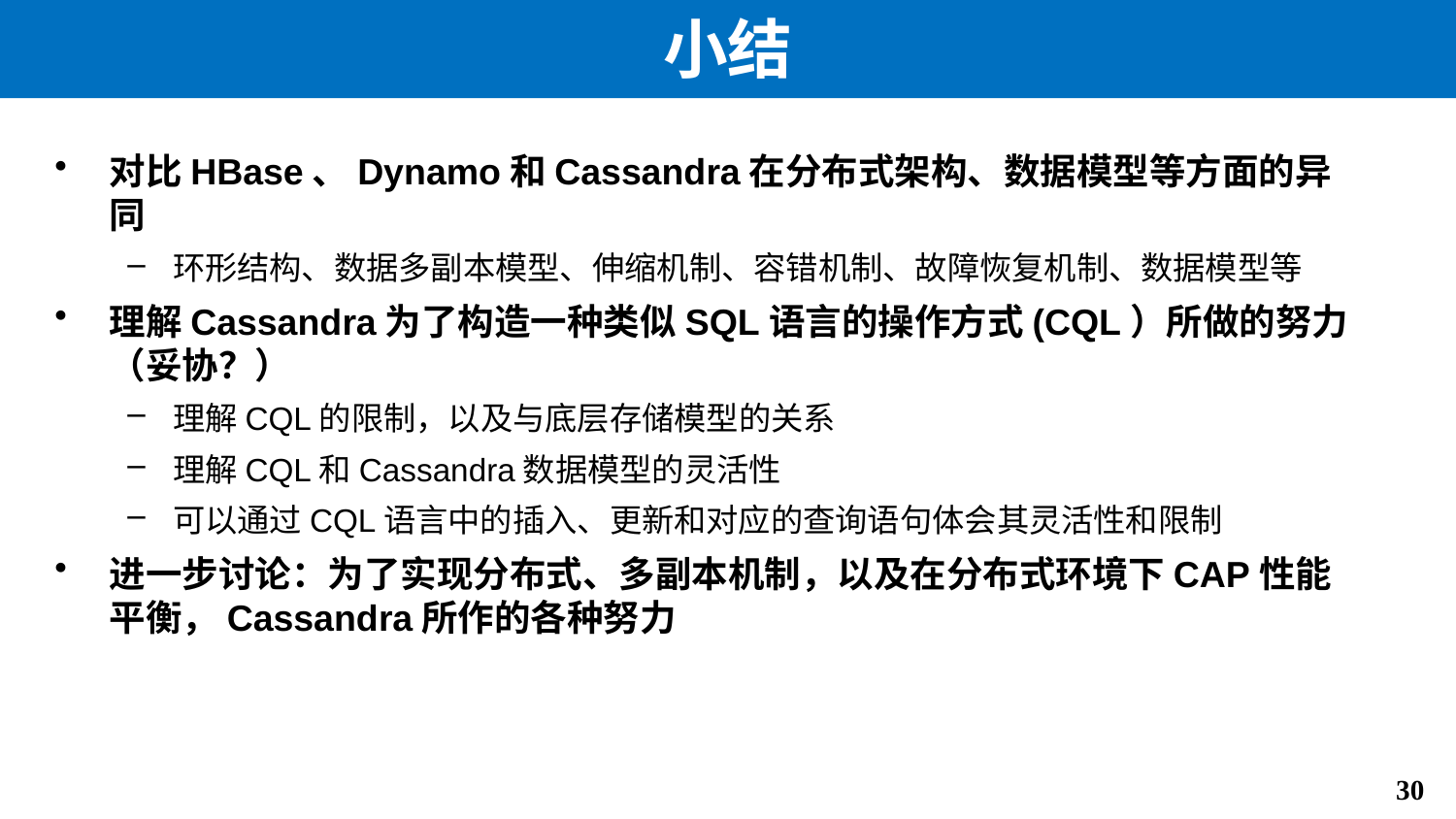

# 小结
对比HBase、Dynamo和Cassandra在分布式架构、数据模型等方面的异同
环形结构、数据多副本模型、伸缩机制、容错机制、故障恢复机制、数据模型等
理解Cassandra为了构造一种类似SQL语言的操作方式(CQL）所做的努力（妥协？）
理解CQL的限制，以及与底层存储模型的关系
理解CQL和Cassandra数据模型的灵活性
可以通过CQL语言中的插入、更新和对应的查询语句体会其灵活性和限制
进一步讨论：为了实现分布式、多副本机制，以及在分布式环境下CAP性能平衡，Cassandra所作的各种努力